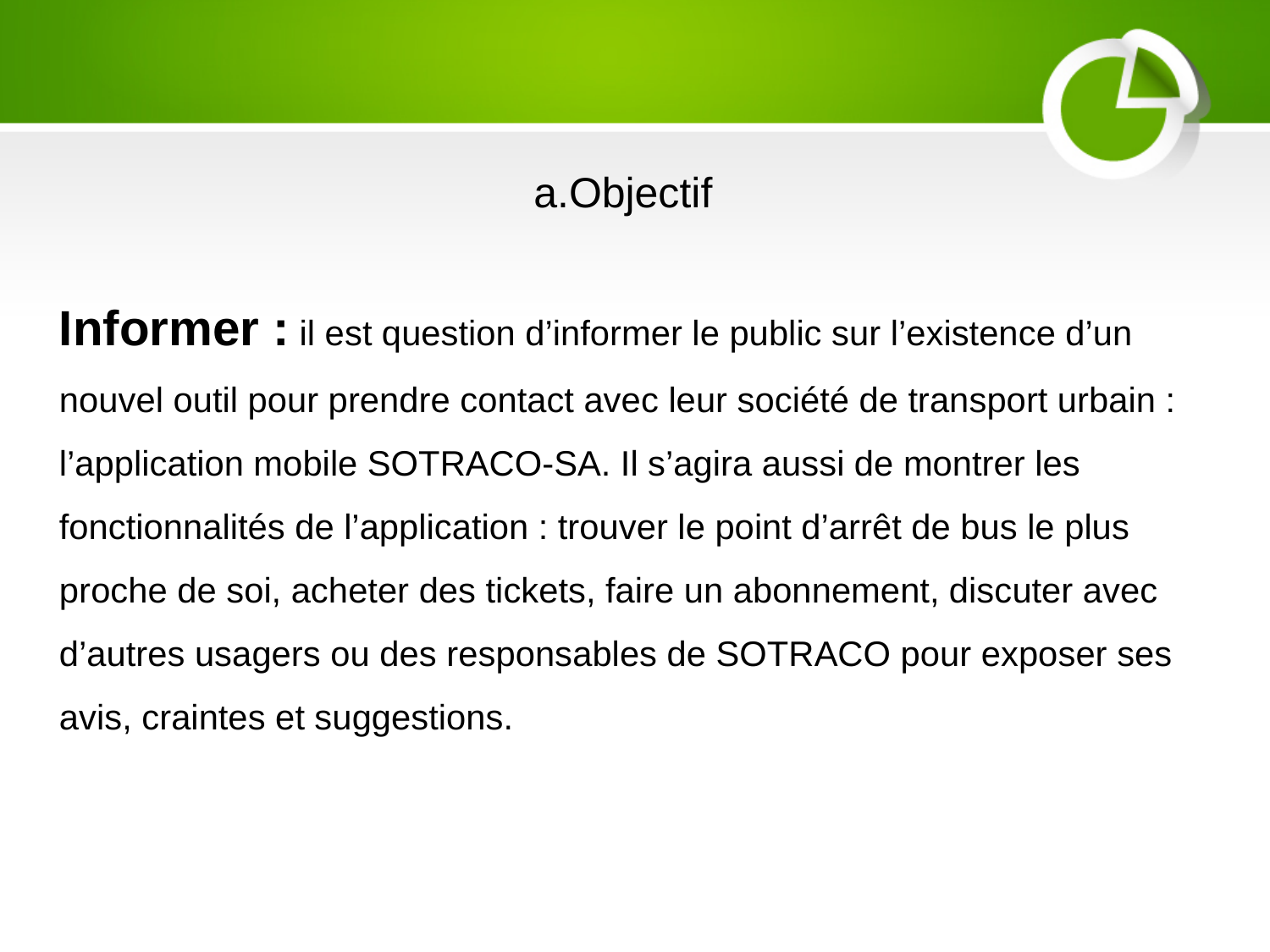

a.Objectif
Informer : il est question d’informer le public sur l’existence d’un nouvel outil pour prendre contact avec leur société de transport urbain : l’application mobile SOTRACO-SA. Il s’agira aussi de montrer les fonctionnalités de l’application : trouver le point d’arrêt de bus le plus proche de soi, acheter des tickets, faire un abonnement, discuter avec d’autres usagers ou des responsables de SOTRACO pour exposer ses avis, craintes et suggestions.
内容